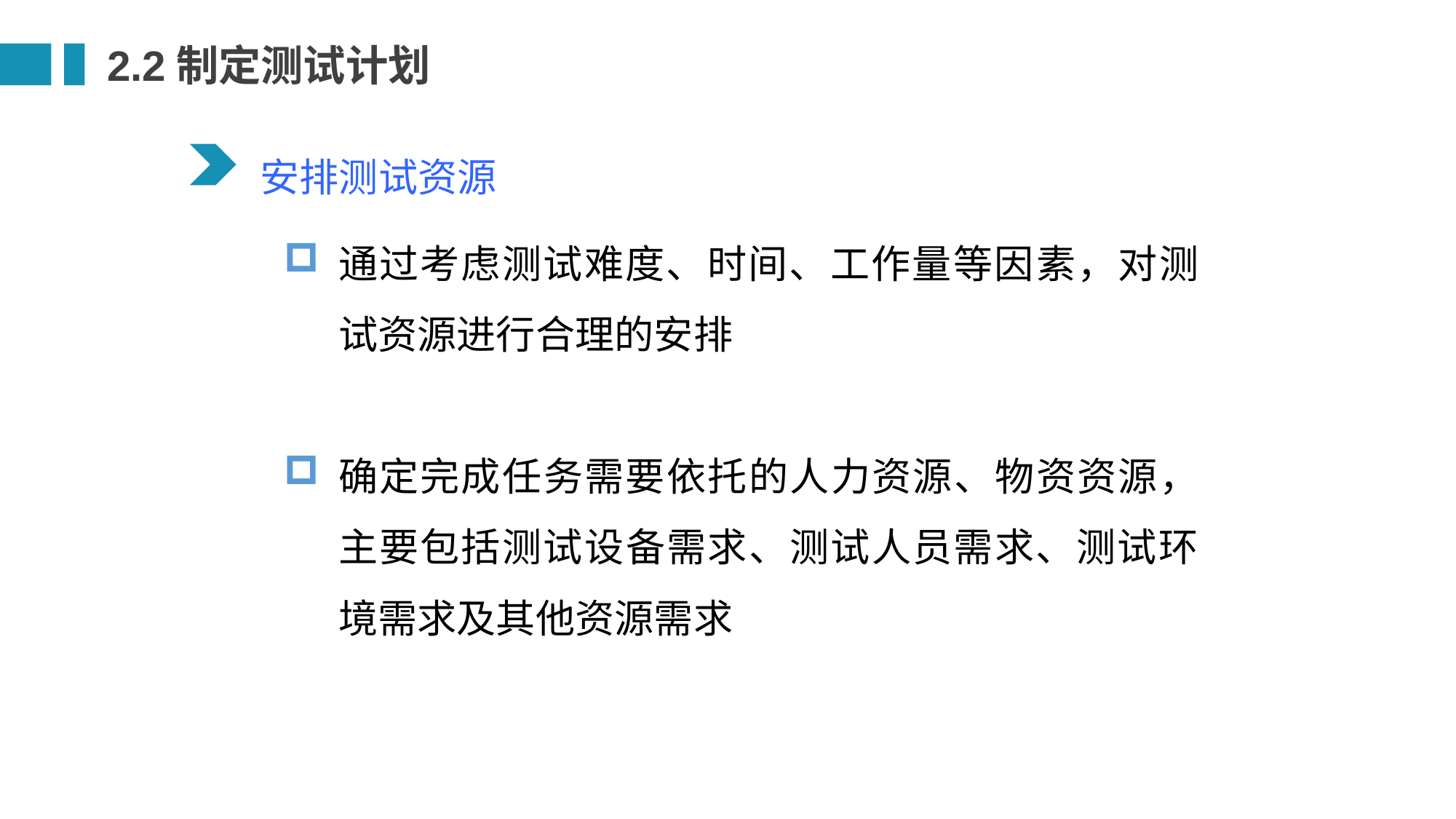

2.2制定测试计划

安排测试资源

通过考虑测试难度、时间、工作量等因素，对测试资源进行合理的安排

确定完成任务需要依托的人力资源、物资资源，主要包括测试设备需求、测试人员需求、测试环境需求及其他资源需求
45